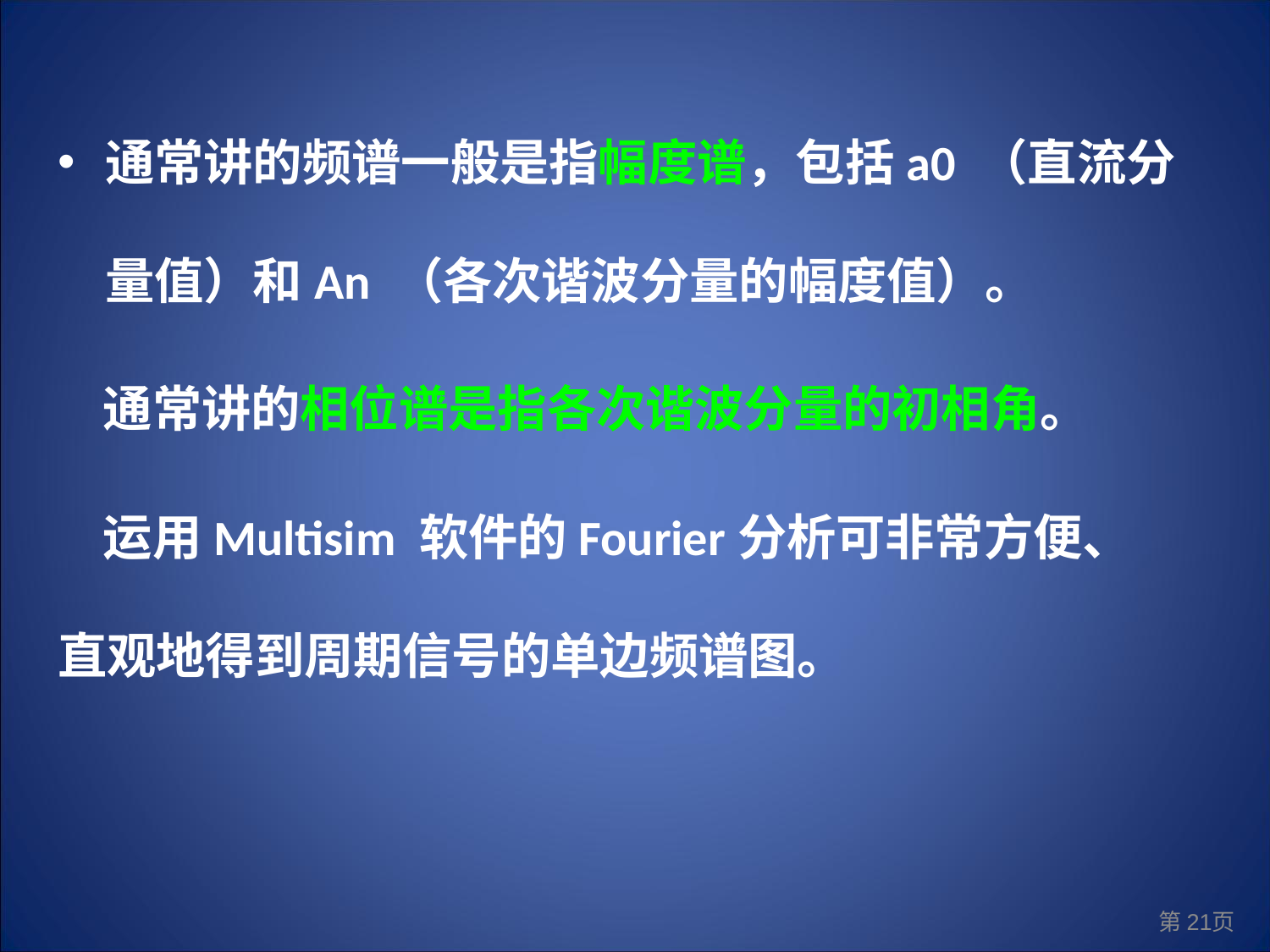

通常讲的频谱一般是指幅度谱，包括a0 （直流分量值）和An （各次谐波分量的幅度值）。
   通常讲的相位谱是指各次谐波分量的初相角。
   运用Multisim 软件的Fourier分析可非常方便、    直观地得到周期信号的单边频谱图。